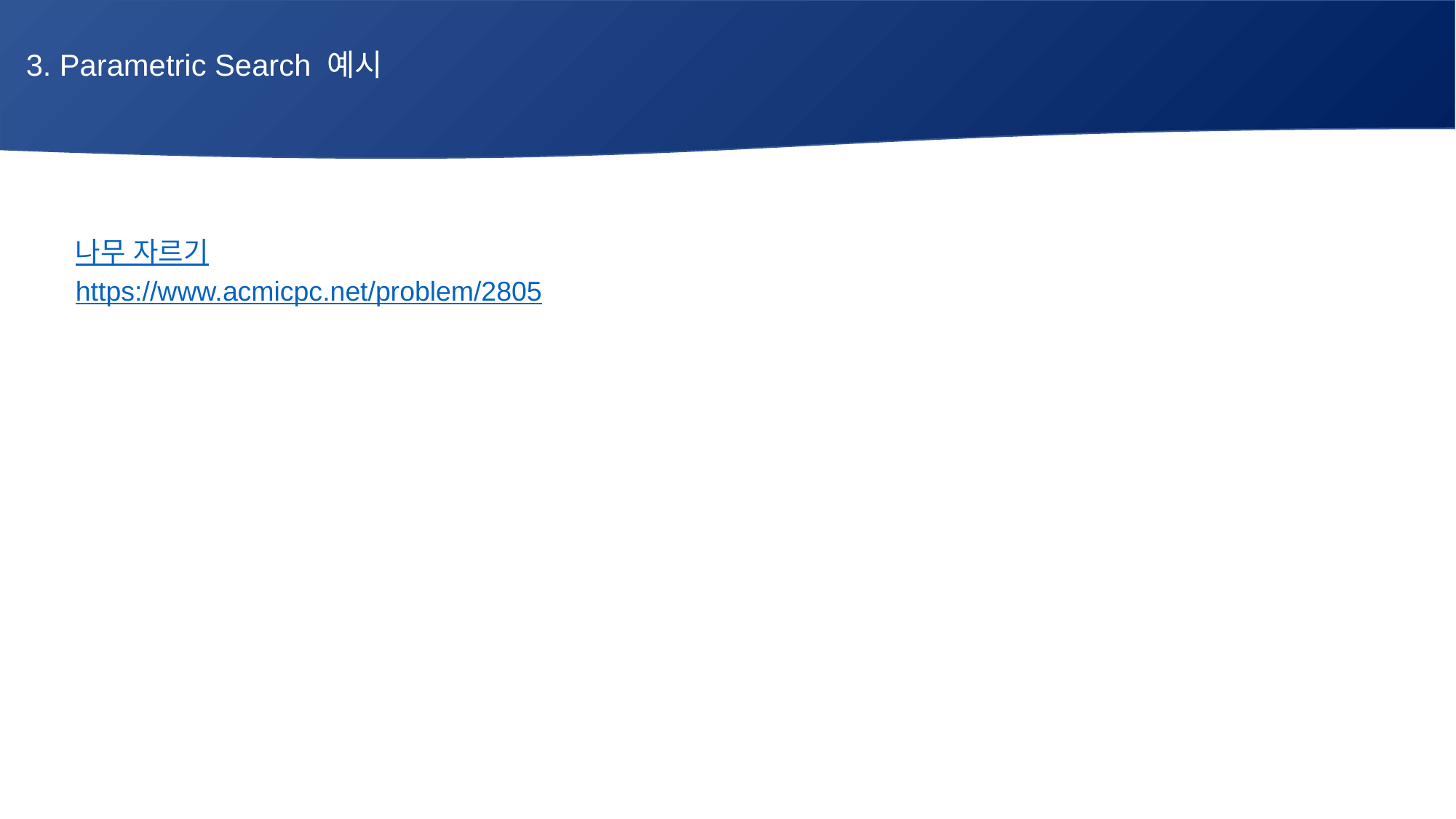

3. Parametric Search 예시
# 매주 1 과제 LV2
나무 자르기
https://www.acmicpc.net/problem/2805